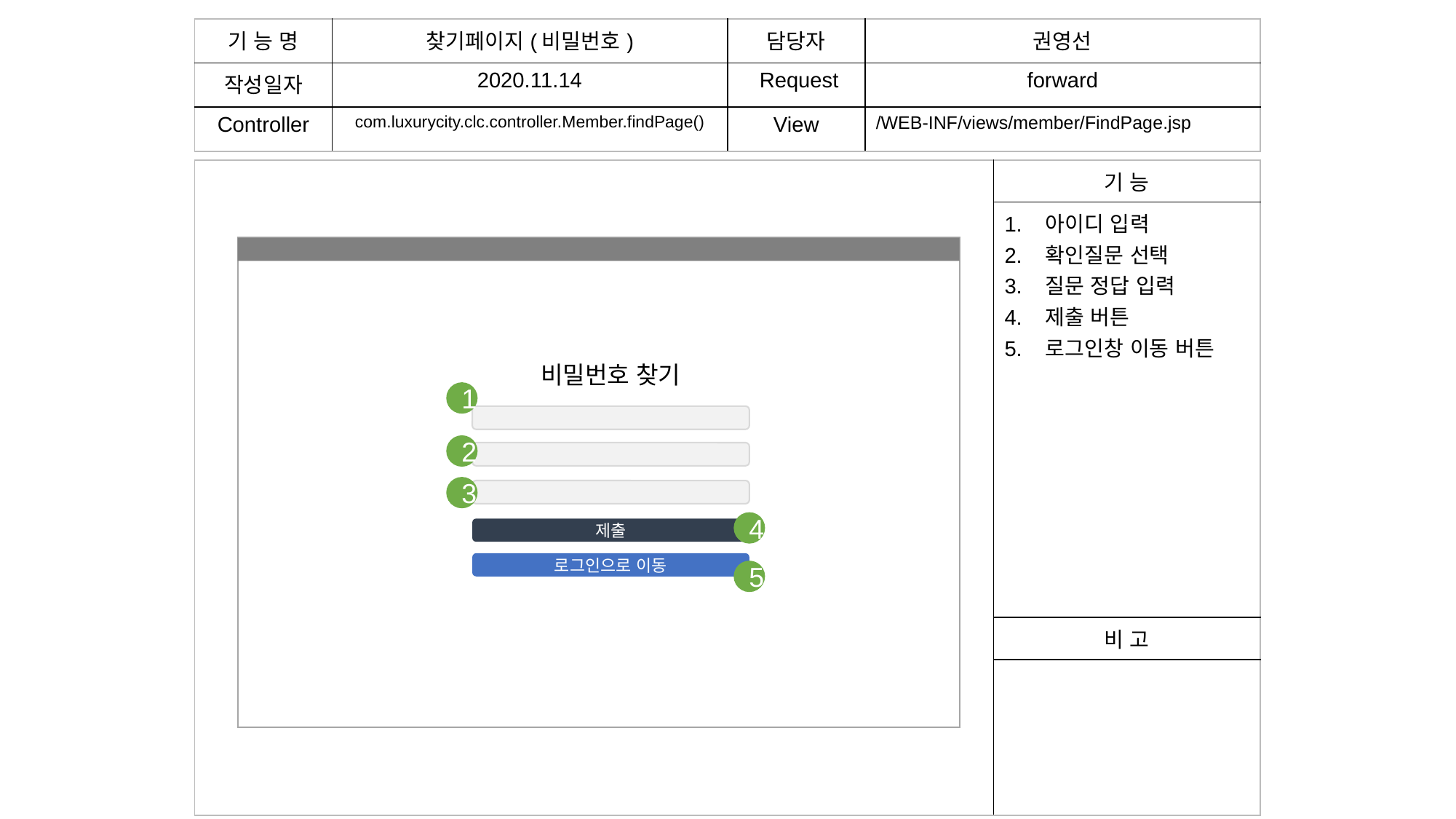

| 기 능 명 | 찾기페이지(비밀번호) | 담당자 | 권영선 |
| --- | --- | --- | --- |
| 작성일자 | 2020.11.14 | Request | forward |
| Controller | com.luxurycity.clc.controller.Member.findPage() | View | /WEB-INF/views/member/FindPage.jsp |
|  | 기 능 |
| --- | --- |
|  | 아이디 입력 확인질문 선택 질문 정답 입력 제출 버튼 로그인창 이동 버튼 |
|  | 비 고 |
|  |  |

비밀번호 찾기
1

2

3

4
제출
로그인으로 이동
5